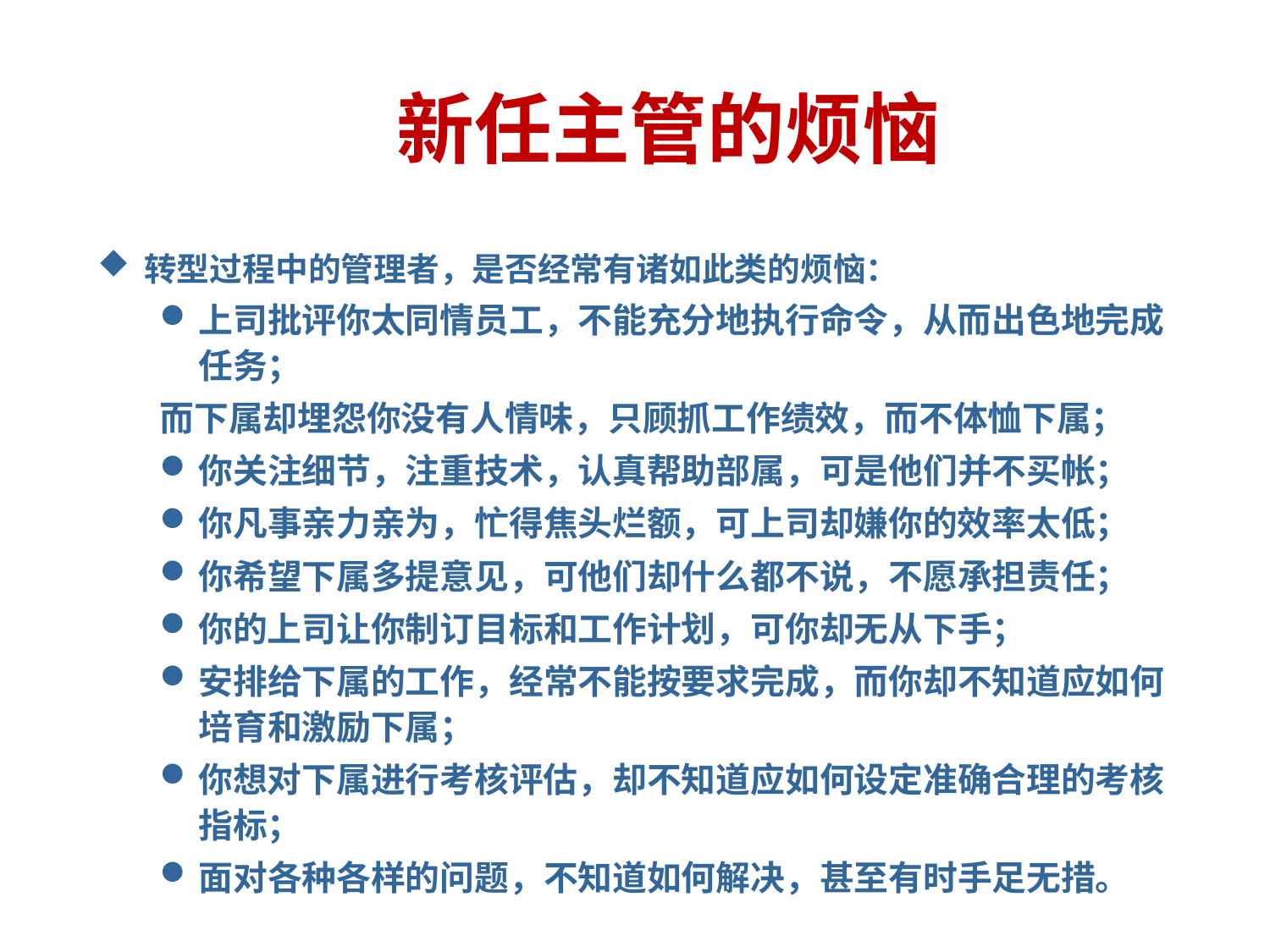

新任主管的烦恼
转型过程中的管理者，是否经常有诸如此类的烦恼：
上司批评你太同情员工，不能充分地执行命令，从而出色地完成任务；
而下属却埋怨你没有人情味，只顾抓工作绩效，而不体恤下属；
你关注细节，注重技术，认真帮助部属，可是他们并不买帐；
你凡事亲力亲为，忙得焦头烂额，可上司却嫌你的效率太低；
你希望下属多提意见，可他们却什么都不说，不愿承担责任；
你的上司让你制订目标和工作计划，可你却无从下手；
安排给下属的工作，经常不能按要求完成，而你却不知道应如何培育和激励下属；
你想对下属进行考核评估，却不知道应如何设定准确合理的考核指标；
面对各种各样的问题，不知道如何解决，甚至有时手足无措。